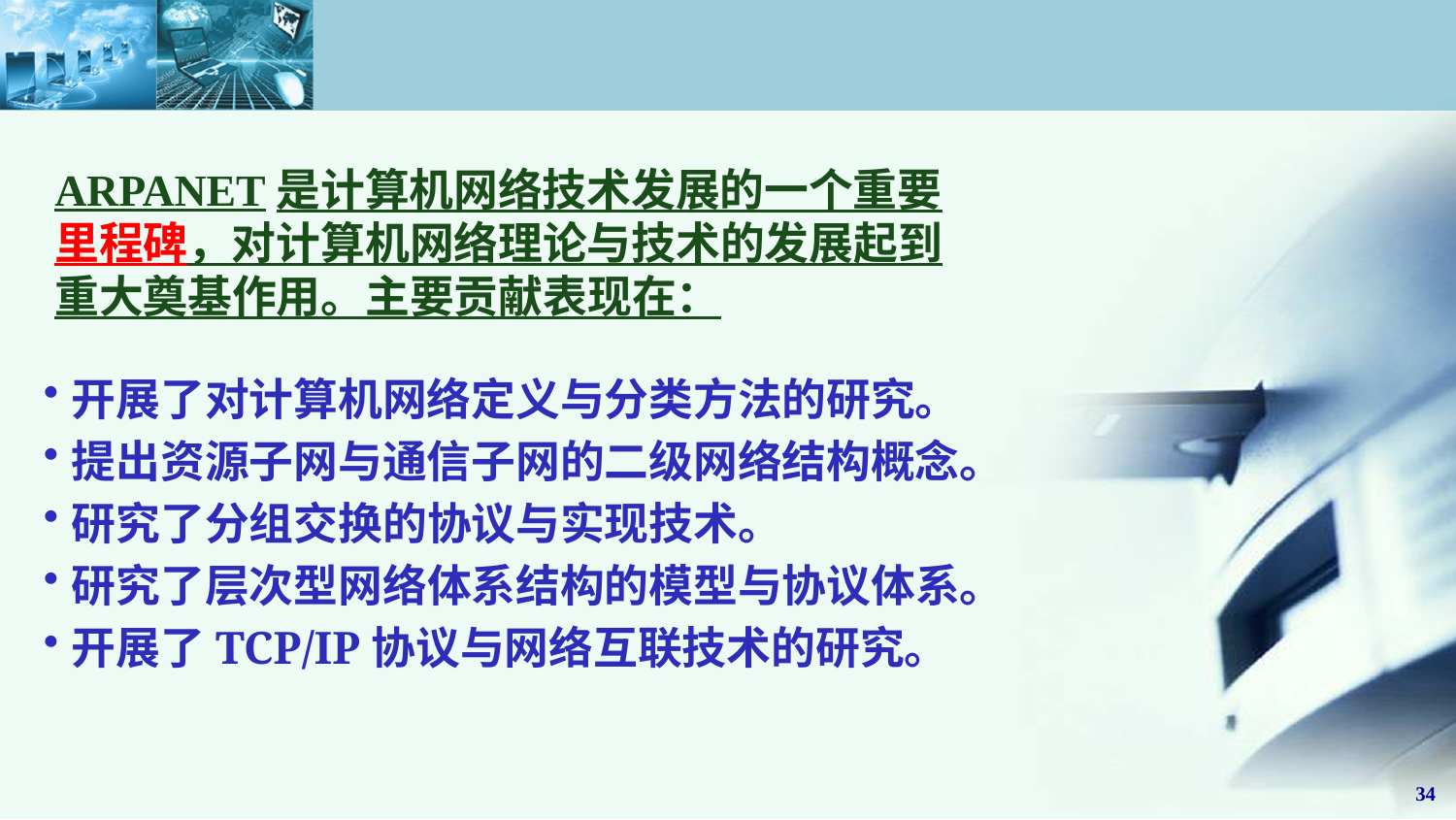

ARPANET是计算机网络技术发展的一个重要里程碑，对计算机网络理论与技术的发展起到重大奠基作用。主要贡献表现在：
开展了对计算机网络定义与分类方法的研究。
提出资源子网与通信子网的二级网络结构概念。
研究了分组交换的协议与实现技术。
研究了层次型网络体系结构的模型与协议体系。
开展了TCP/IP协议与网络互联技术的研究。
34